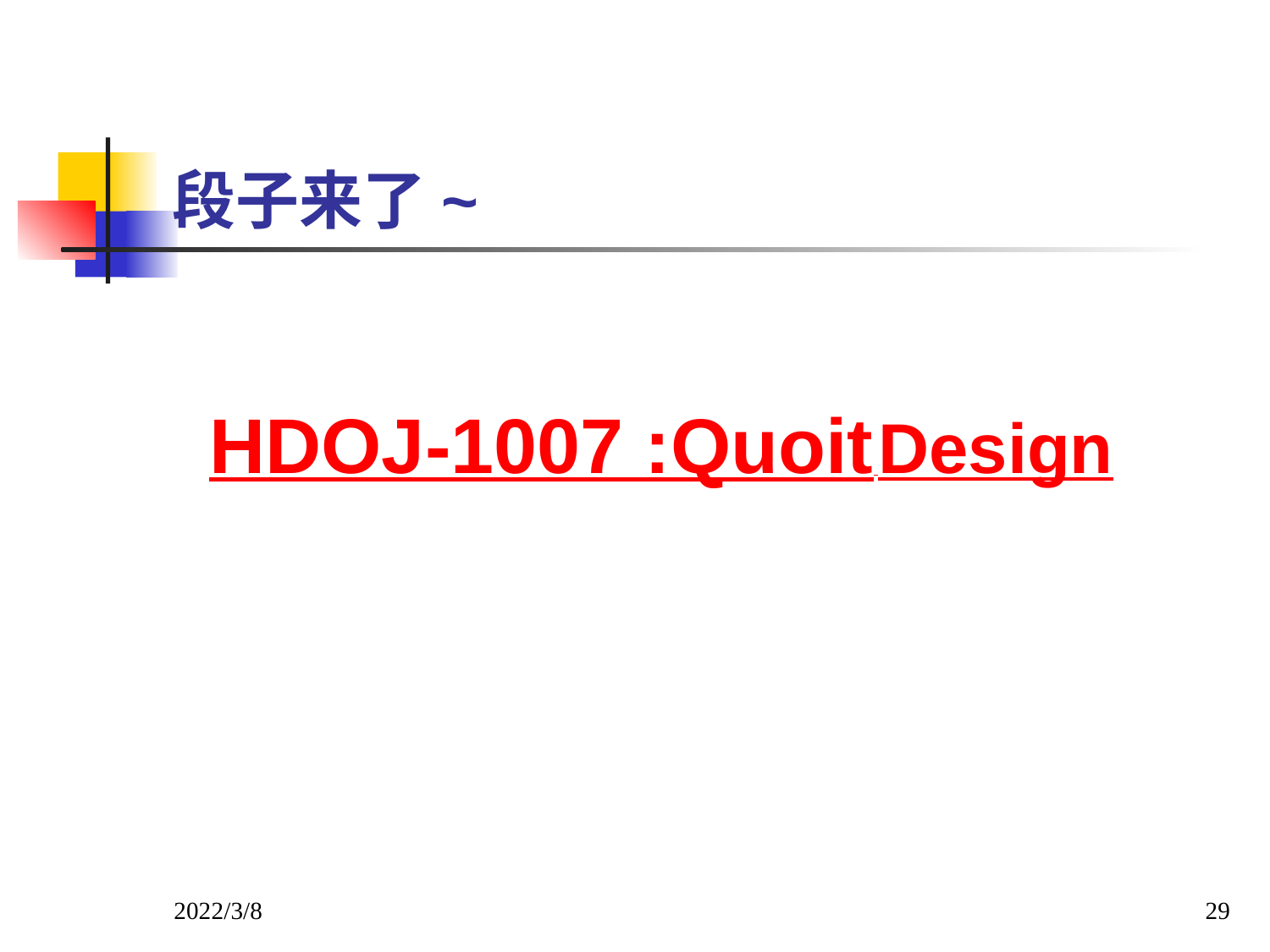

# 段子来了~
HDOJ-1007 :Quoit Design
2022/3/8
29